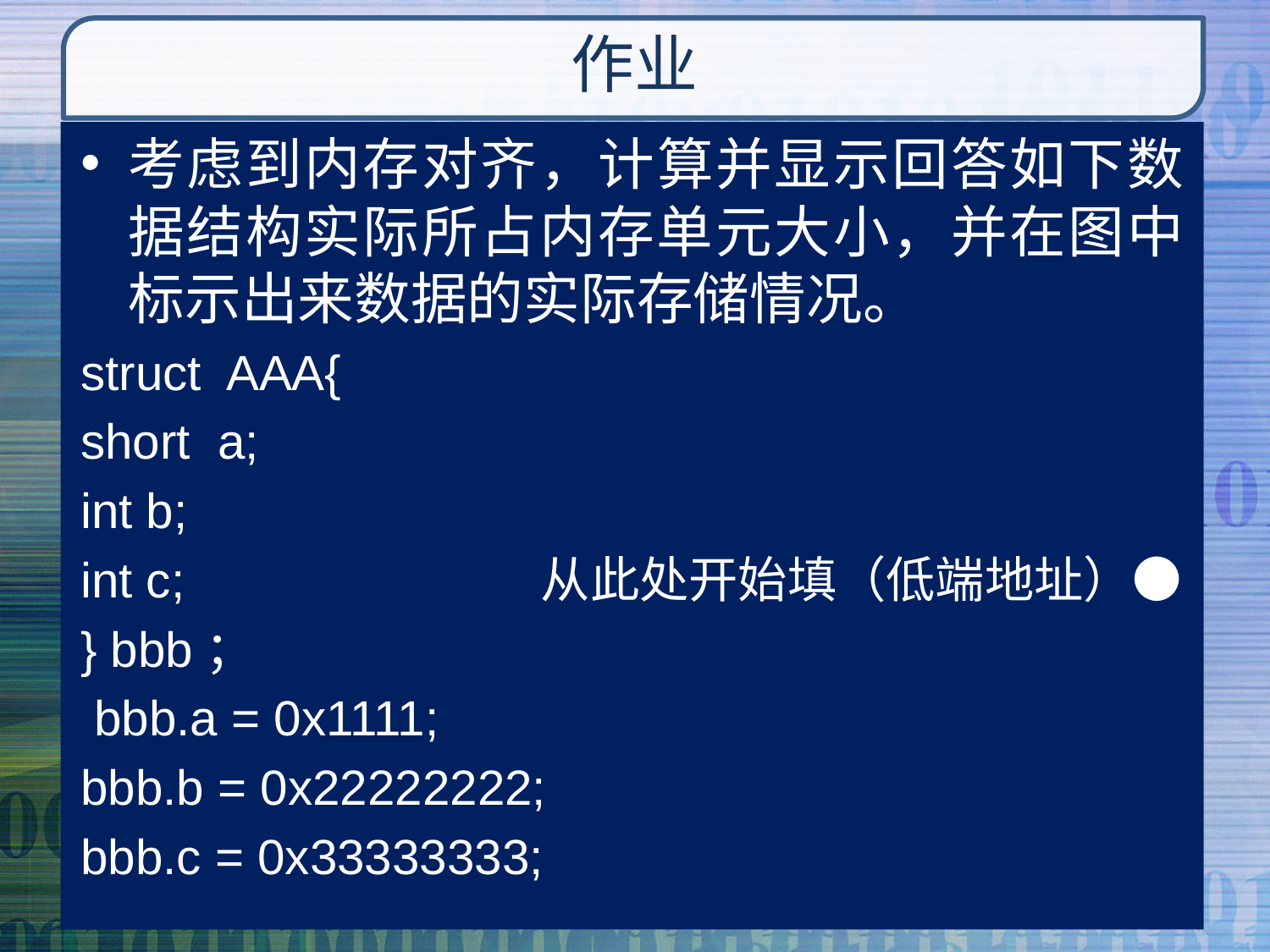

# 作业
考虑到内存对齐，计算并显示回答如下数据结构实际所占内存单元大小，并在图中标示出来数据的实际存储情况。
struct  AAA{
short  a;
int b;
int c;                         从此处开始填（低端地址）●
} bbb；
 bbb.a = 0x1111;
bbb.b = 0x22222222;
bbb.c = 0x33333333;